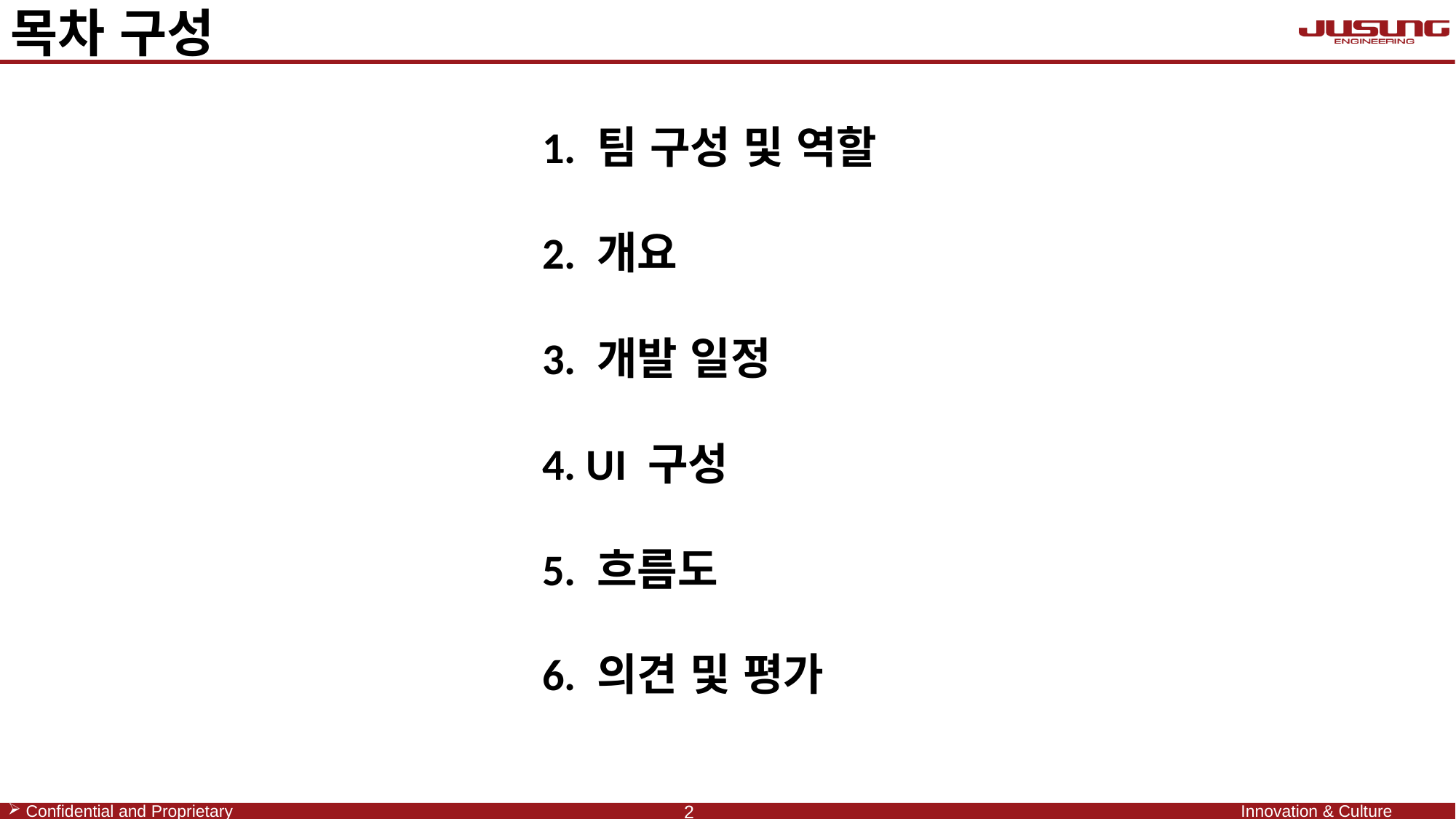

목차 구성
1. 팀 구성 및 역할

2. 개요

3. 개발 일정

4. UI 구성

5. 흐름도

6. 의견 및 평가
2